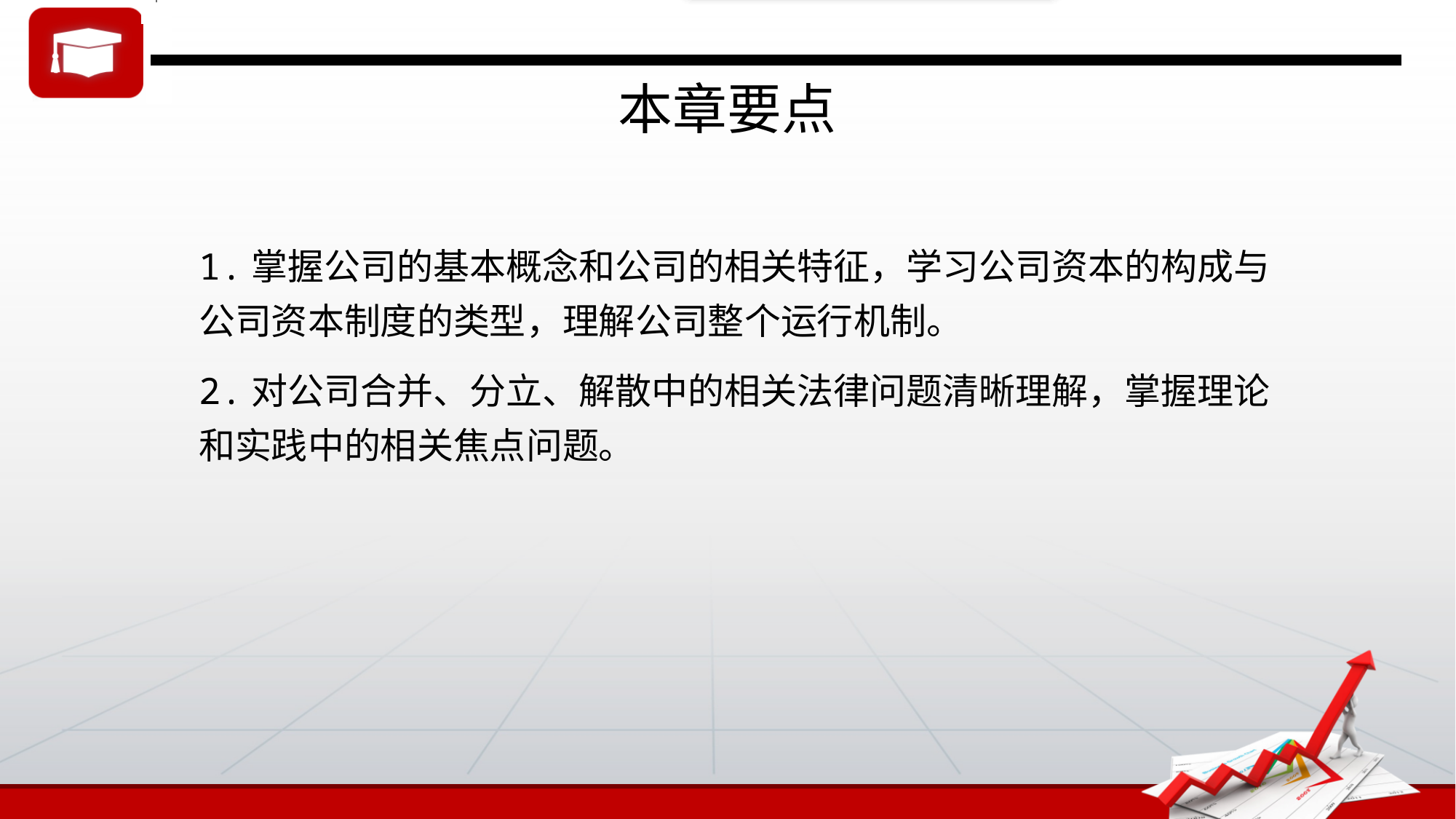

# 本章要点
1.掌握公司的基本概念和公司的相关特征，学习公司资本的构成与公司资本制度的类型，理解公司整个运行机制。
2.对公司合并、分立、解散中的相关法律问题清晰理解，掌握理论和实践中的相关焦点问题。